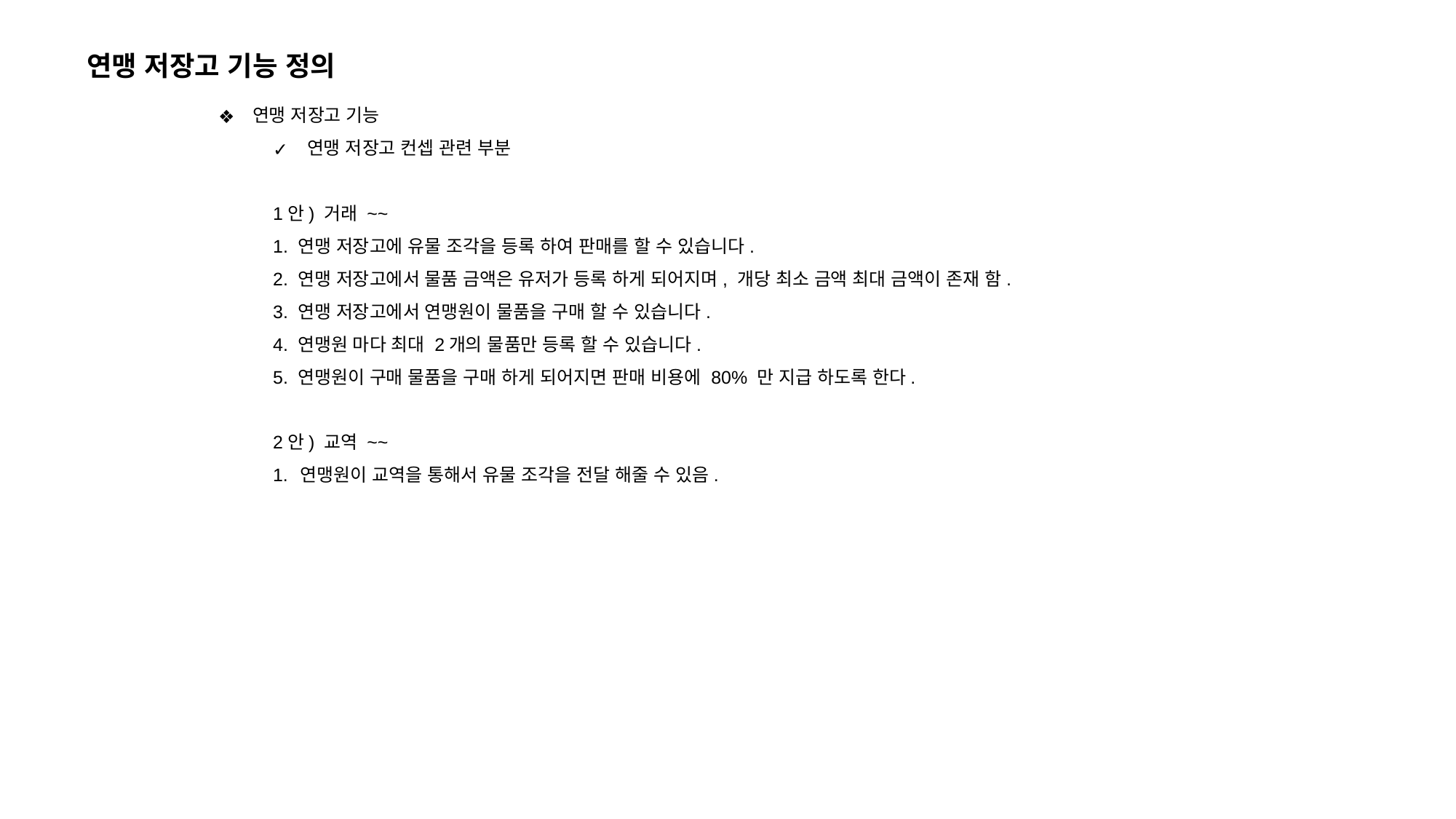

연맹 저장고 기능 정의
연맹 저장고 기능
연맹 저장고 컨셉 관련 부분

1안) 거래 ~~
1. 연맹 저장고에 유물 조각을 등록 하여 판매를 할 수 있습니다.
2. 연맹 저장고에서 물품 금액은 유저가 등록 하게 되어지며, 개당 최소 금액 최대 금액이 존재 함.
3. 연맹 저장고에서 연맹원이 물품을 구매 할 수 있습니다.
4. 연맹원 마다 최대 2개의 물품만 등록 할 수 있습니다.
5. 연맹원이 구매 물품을 구매 하게 되어지면 판매 비용에 80% 만 지급 하도록 한다.

2안) 교역 ~~
연맹원이 교역을 통해서 유물 조각을 전달 해줄 수 있음.